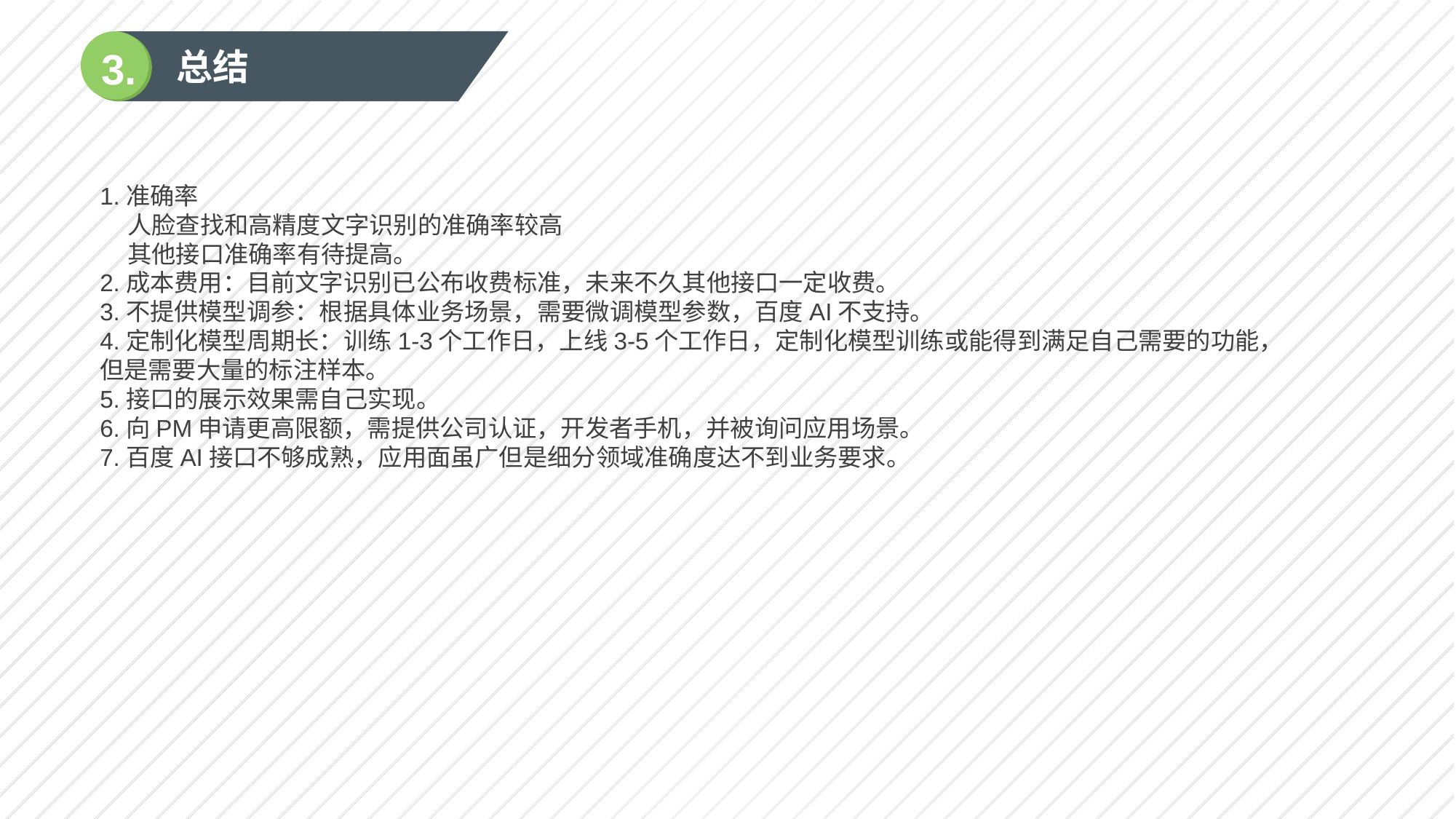

3.
总结
1.准确率
    人脸查找和高精度文字识别的准确率较高
    其他接口准确率有待提高。
2.成本费用：目前文字识别已公布收费标准，未来不久其他接口一定收费。
3.不提供模型调参：根据具体业务场景，需要微调模型参数，百度AI不支持。
4.定制化模型周期长：训练1-3个工作日，上线3-5个工作日，定制化模型训练或能得到满足自己需要的功能，但是需要大量的标注样本。
5.接口的展示效果需自己实现。
6.向PM申请更高限额，需提供公司认证，开发者手机，并被询问应用场景。
7.百度AI接口不够成熟，应用面虽广但是细分领域准确度达不到业务要求。